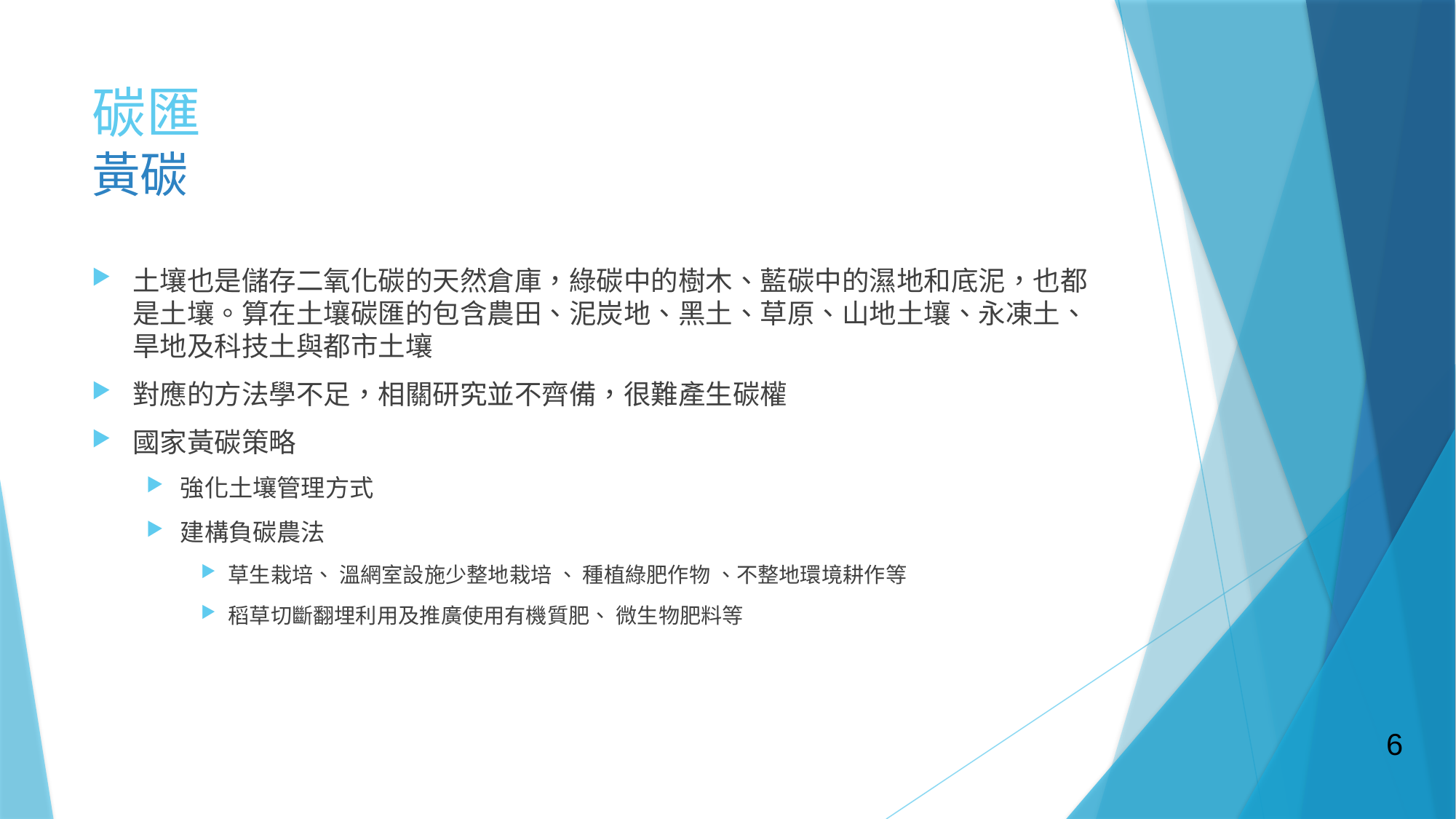

# 碳匯 黃碳
土壤也是儲存二氧化碳的天然倉庫，綠碳中的樹木、藍碳中的濕地和底泥，也都是土壤。算在土壤碳匯的包含農田、泥炭地、黑土、草原、山地土壤、永凍土、旱地及科技土與都市土壤
對應的方法學不足，相關研究並不齊備，很難產生碳權
國家黃碳策略
強化土壤管理方式
建構負碳農法
草生栽培、 溫網室設施少整地栽培 、 種植綠肥作物 、不整地環境耕作等
稻草切斷翻埋利用及推廣使用有機質肥、 微生物肥料等
6